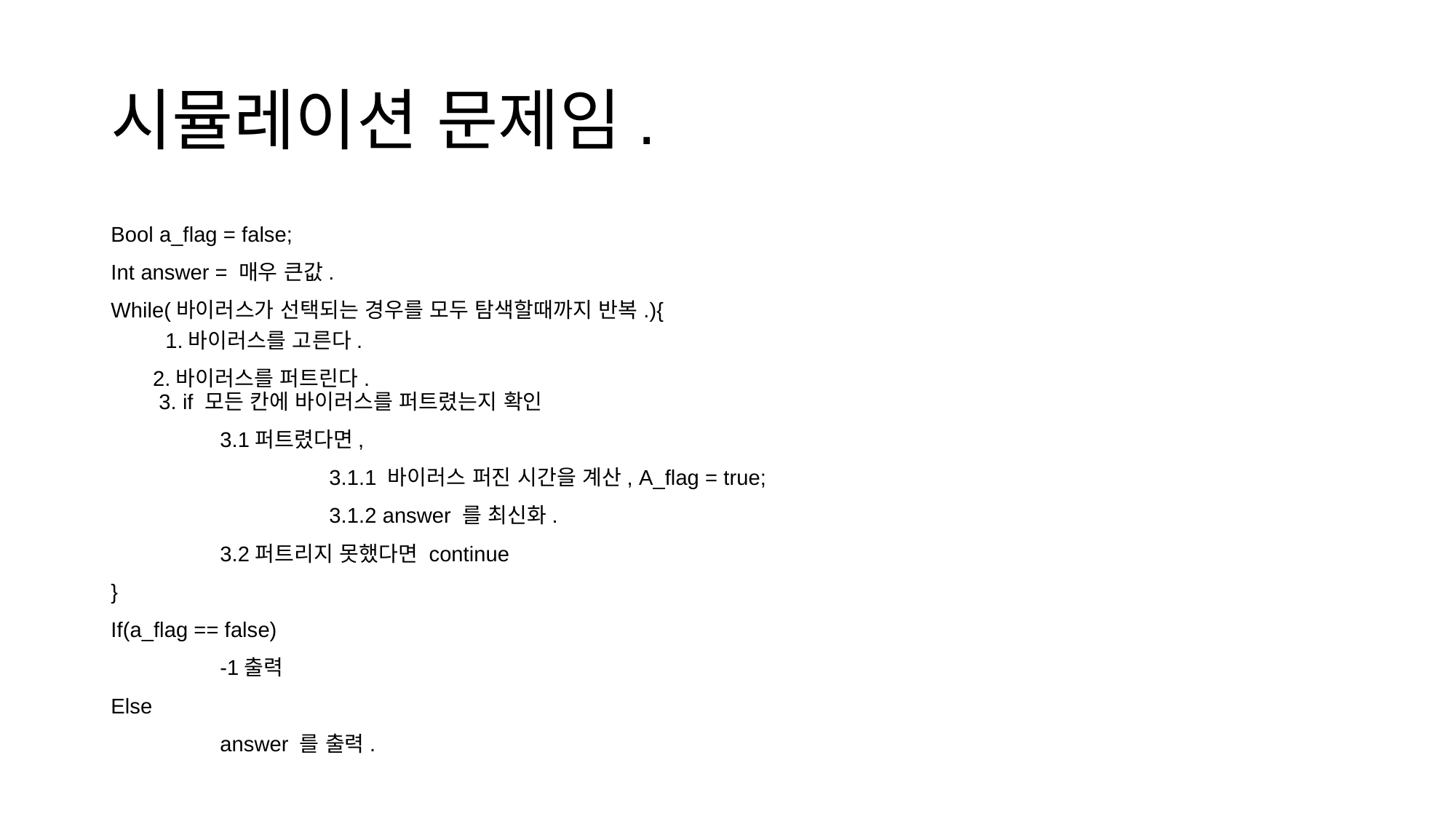

# 시뮬레이션 문제임.
Bool a_flag = false;
Int answer = 매우 큰값.
While(바이러스가 선택되는 경우를 모두 탐색할때까지 반복.){
1.바이러스를 고른다.
       2.바이러스를 퍼트린다.
        3. if 모든 칸에 바이러스를 퍼트렸는지 확인
	3.1퍼트렸다면,
		3.1.1 바이러스 퍼진 시간을 계산, A_flag = true;
		3.1.2 answer 를 최신화.
 	3.2퍼트리지 못했다면 continue
}
If(a_flag == false)
	-1출력
Else
	answer 를 출력.